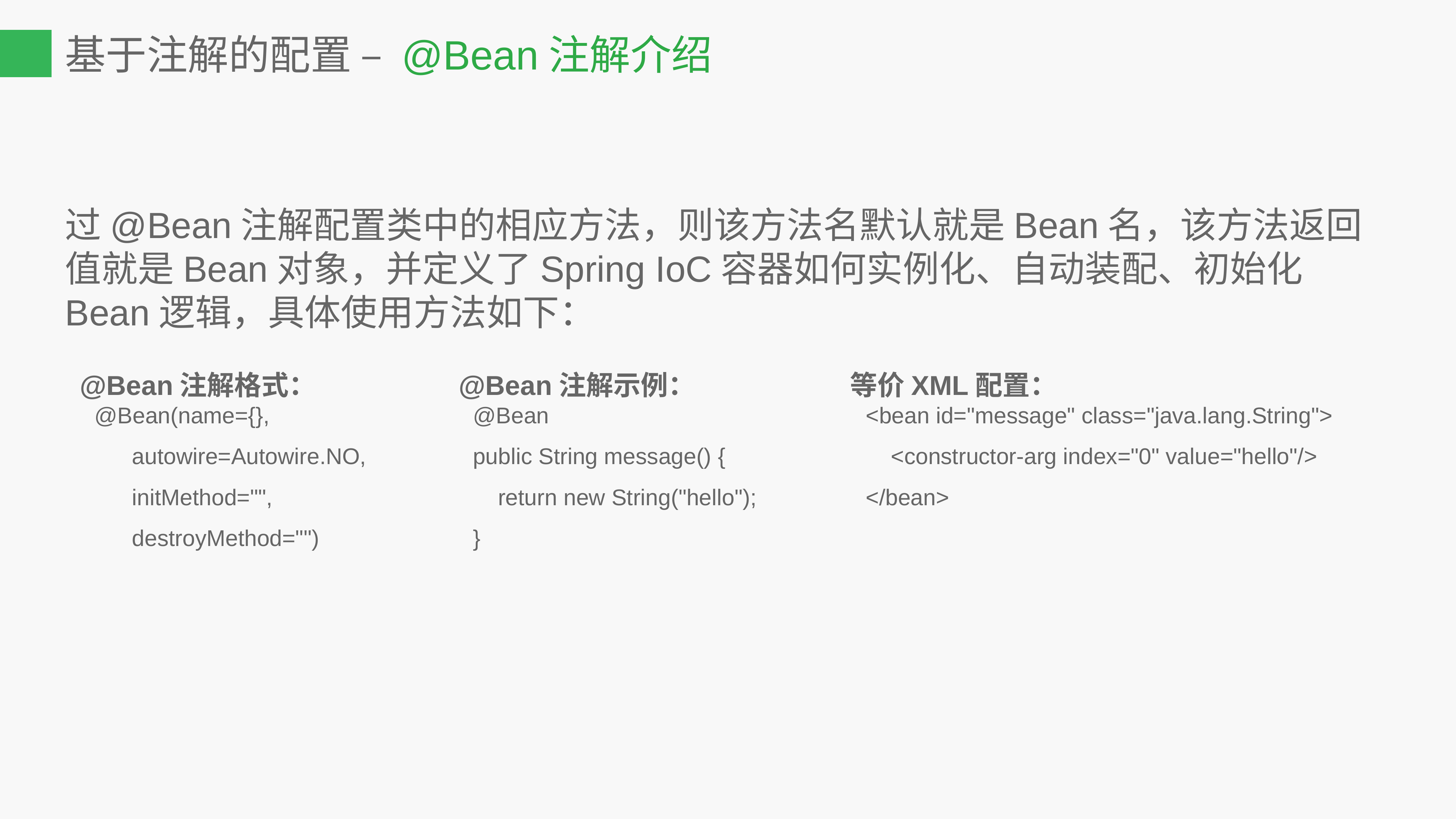

基于注解的配置 – @Bean注解介绍

过@Bean注解配置类中的相应方法，则该方法名默认就是Bean名，该方法返回值就是Bean对象，并定义了Spring IoC容器如何实例化、自动装配、初始化Bean逻辑，具体使用方法如下：
@Bean注解格式：
@Bean注解示例：
等价XML配置：
@Bean(name={},
      autowire=Autowire.NO,
      initMethod="",
      destroyMethod="")
@Bean
public String message() {
    return new String("hello");
}
<bean id="message" class="java.lang.String">
    <constructor-arg index="0" value="hello"/>
</bean>